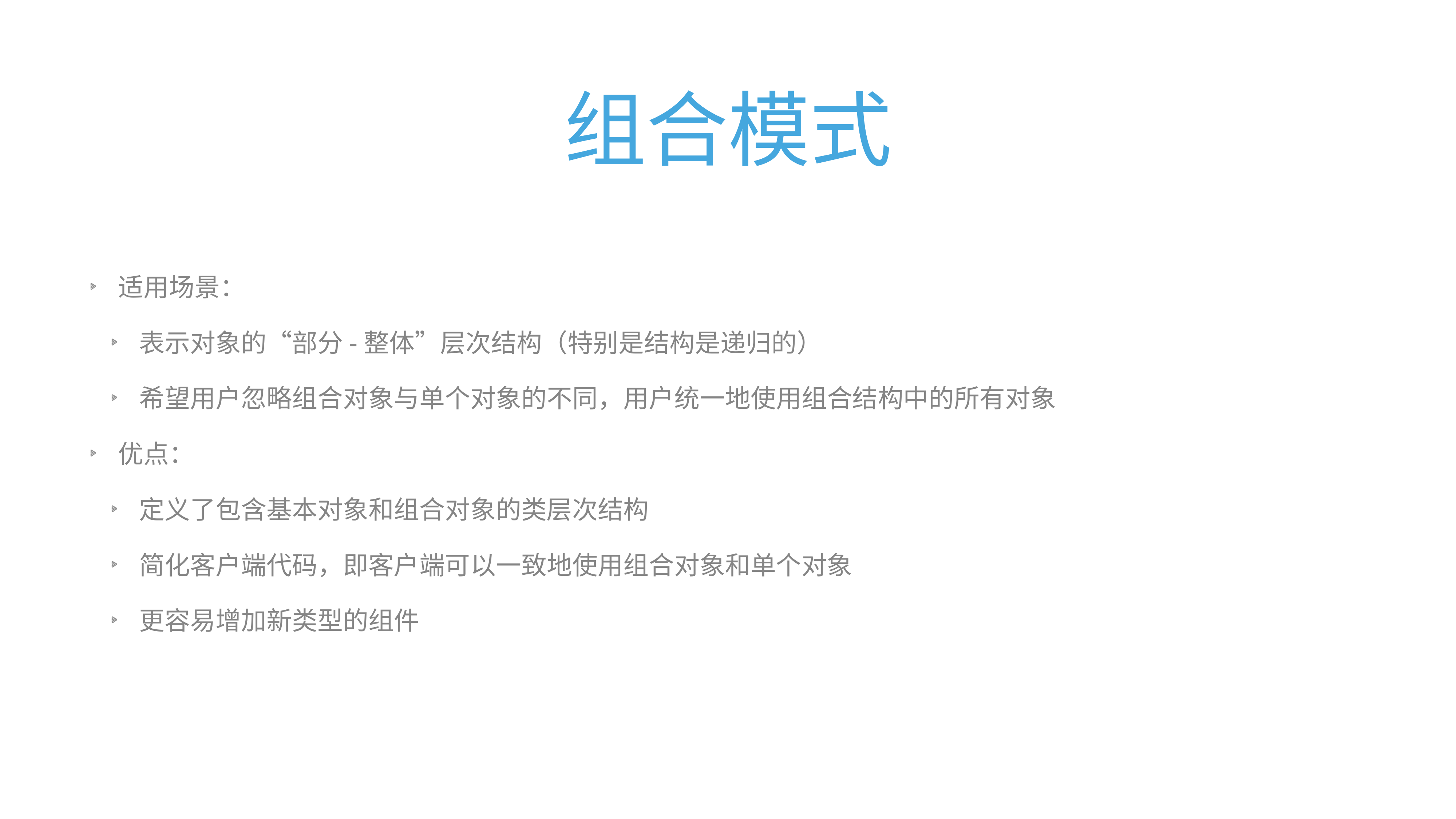

# 组合模式
适用场景：
表示对象的“部分-整体”层次结构（特别是结构是递归的）
希望用户忽略组合对象与单个对象的不同，用户统一地使用组合结构中的所有对象
优点：
定义了包含基本对象和组合对象的类层次结构
简化客户端代码，即客户端可以一致地使用组合对象和单个对象
更容易增加新类型的组件